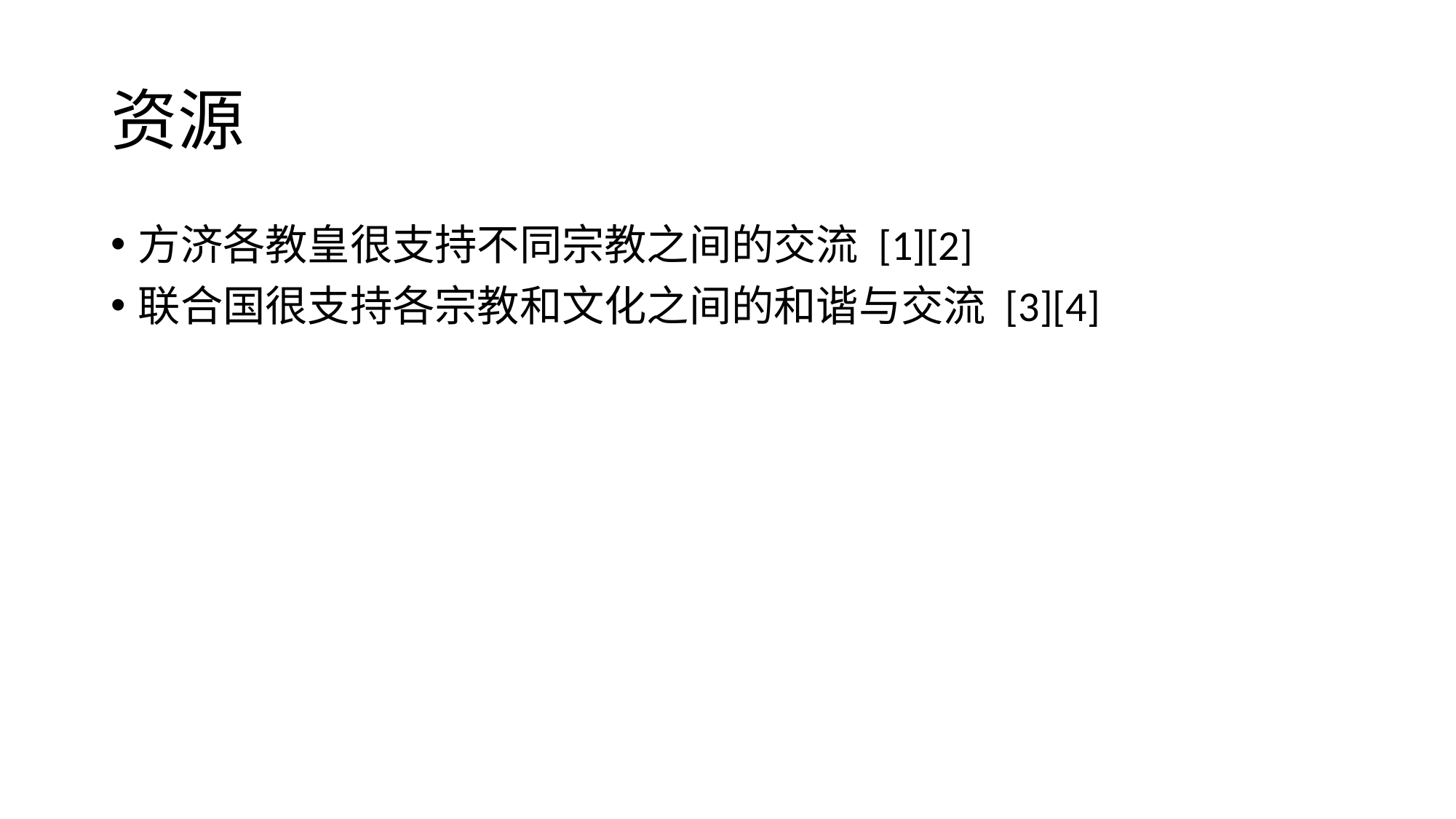

# 资源
方济各教皇很支持不同宗教之间的交流 [1][2]
联合国很支持各宗教和文化之间的和谐与交流 [3][4]